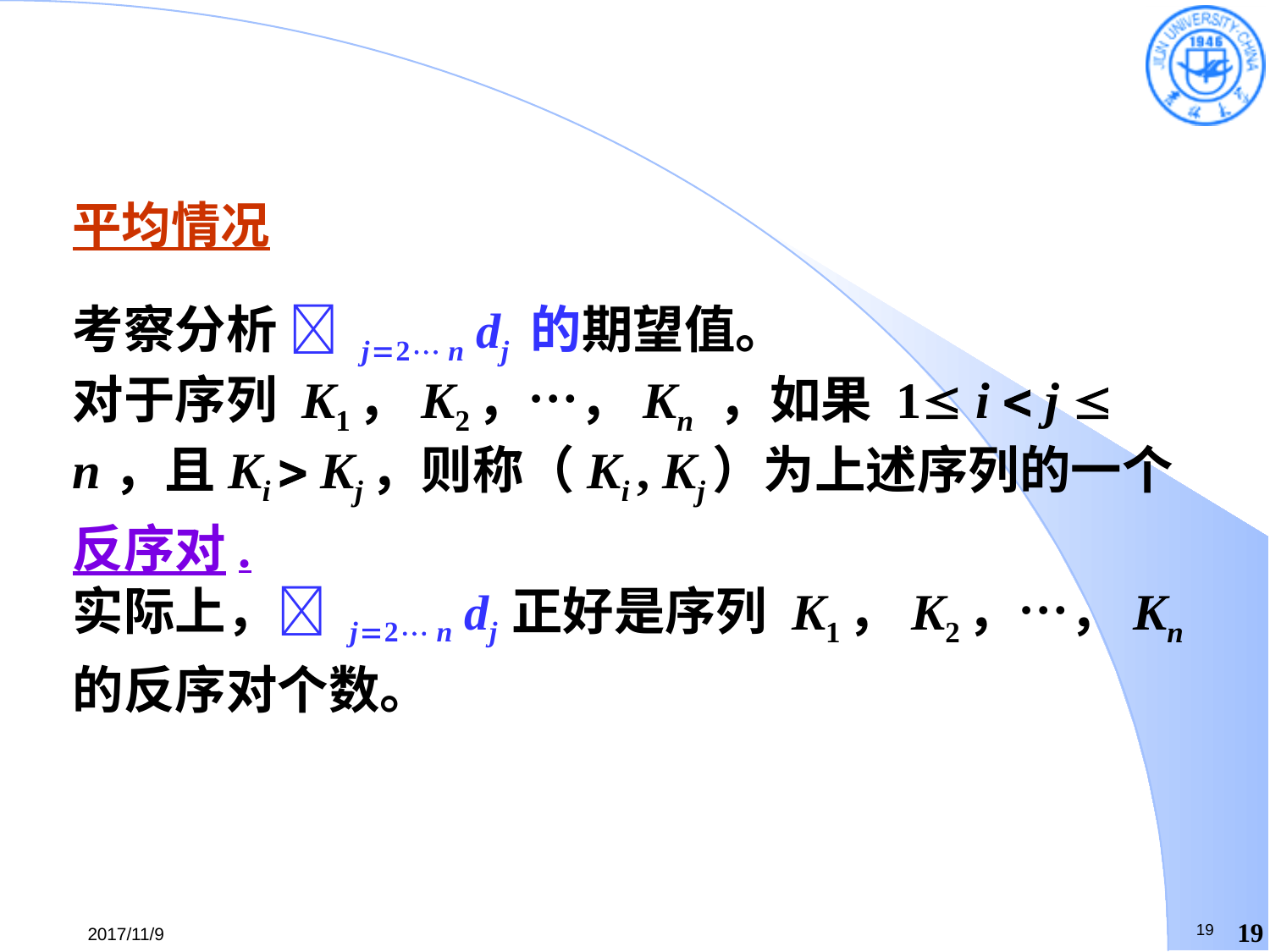

平均情况
考察分析 Σ j = 2 … n dj  的期望值。
对于序列 K1，K2，…，Kn ，如果 1≤ i < j ≤ n，且Ki > Kj，则称（Ki , Kj）为上述序列的一个反序对.
实际上，Σ j = 2 … n dj 正好是序列 K1，K2，…，Kn 的反序对个数。

19